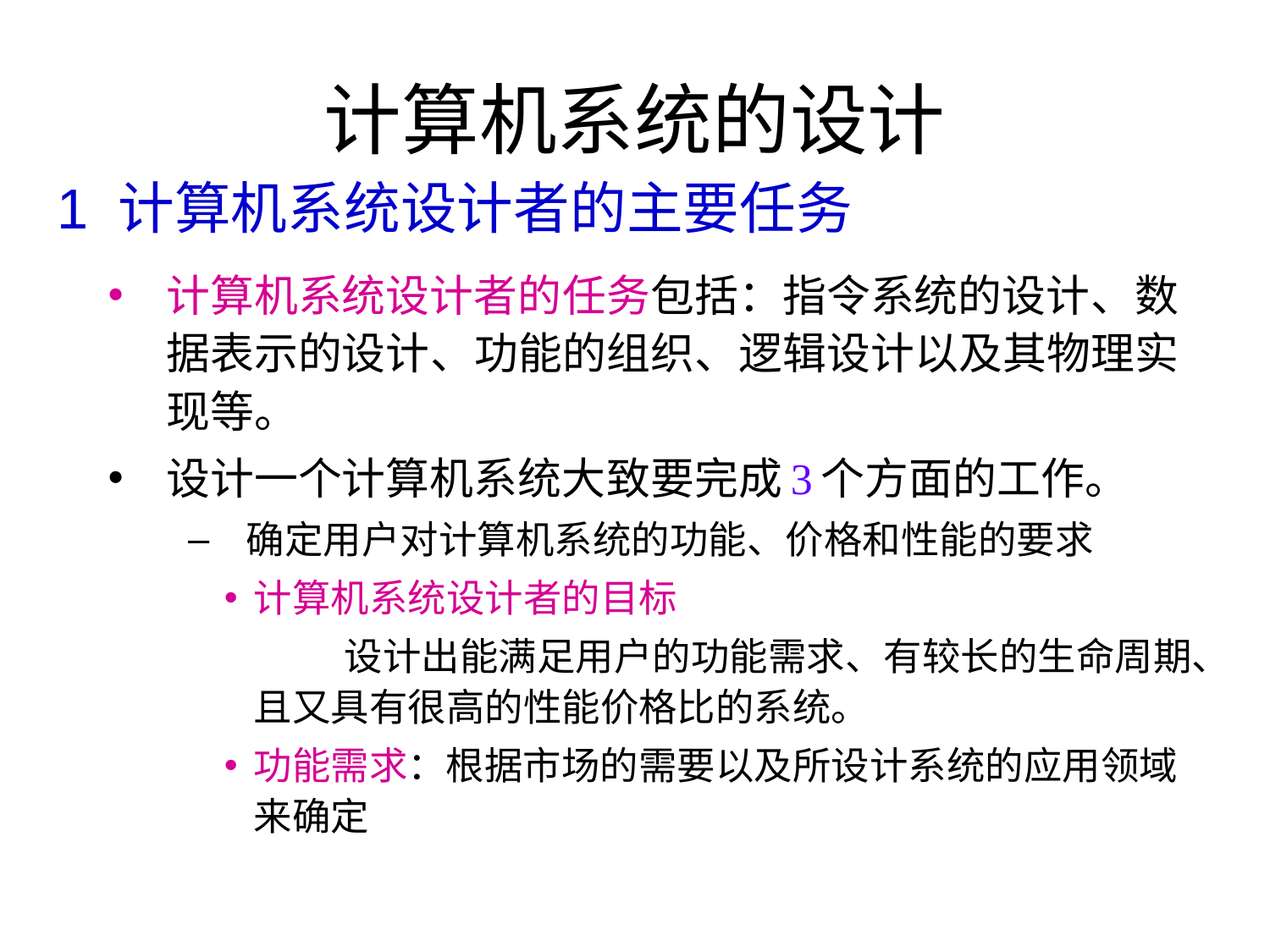

# 计算机系统的设计
1 计算机系统设计者的主要任务
计算机系统设计者的任务包括：指令系统的设计、数据表示的设计、功能的组织、逻辑设计以及其物理实现等。
设计一个计算机系统大致要完成3个方面的工作。
确定用户对计算机系统的功能、价格和性能的要求
计算机系统设计者的目标
             设计出能满足用户的功能需求、有较长的生命周期、且又具有很高的性能价格比的系统。
功能需求：根据市场的需要以及所设计系统的应用领域来确定